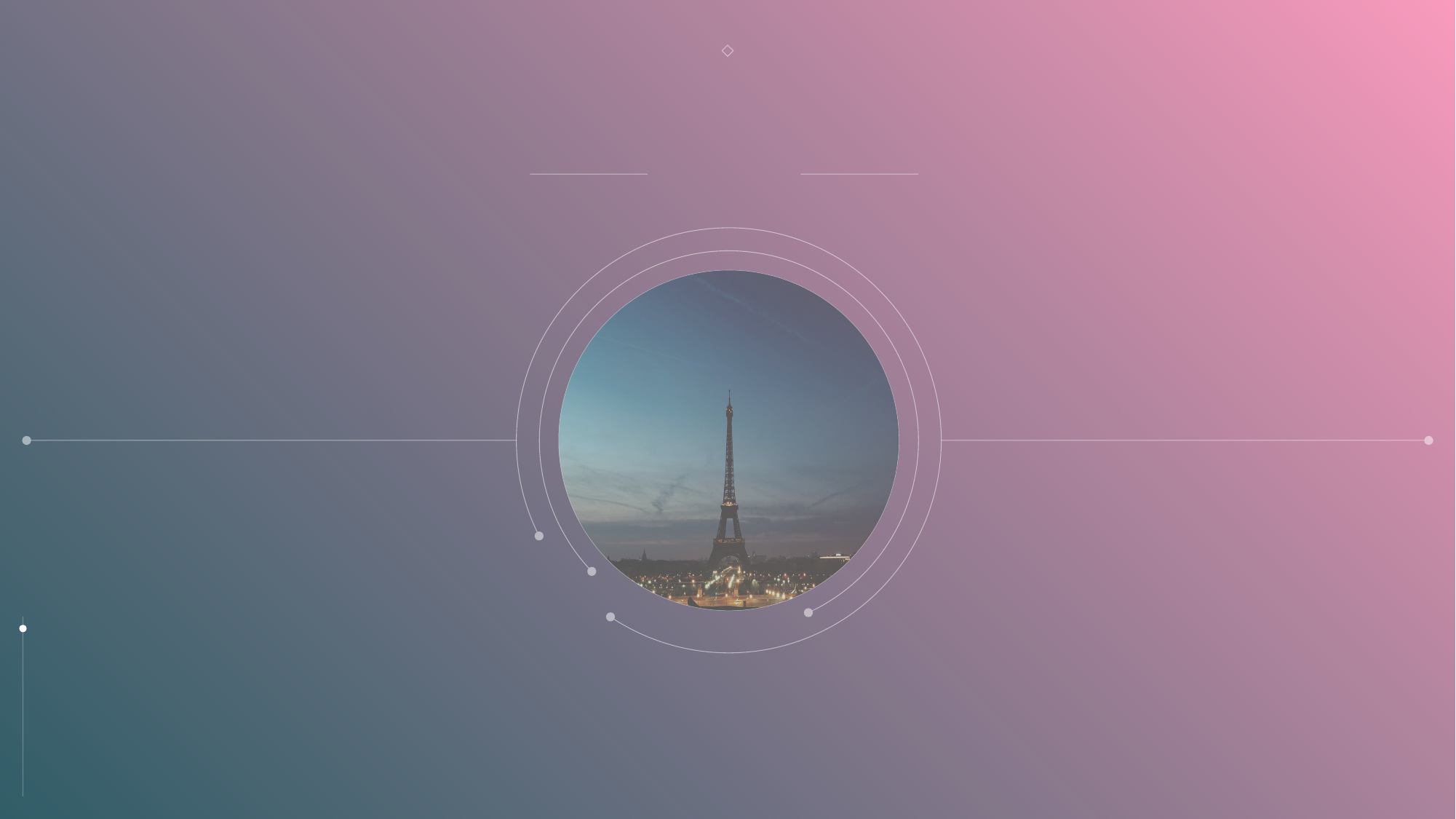

# 재고관리 시스템
Main Idea

Explanation
Concept
Function
Practicality
Problem

Smart Stick – Fujitsy(Japan)
5